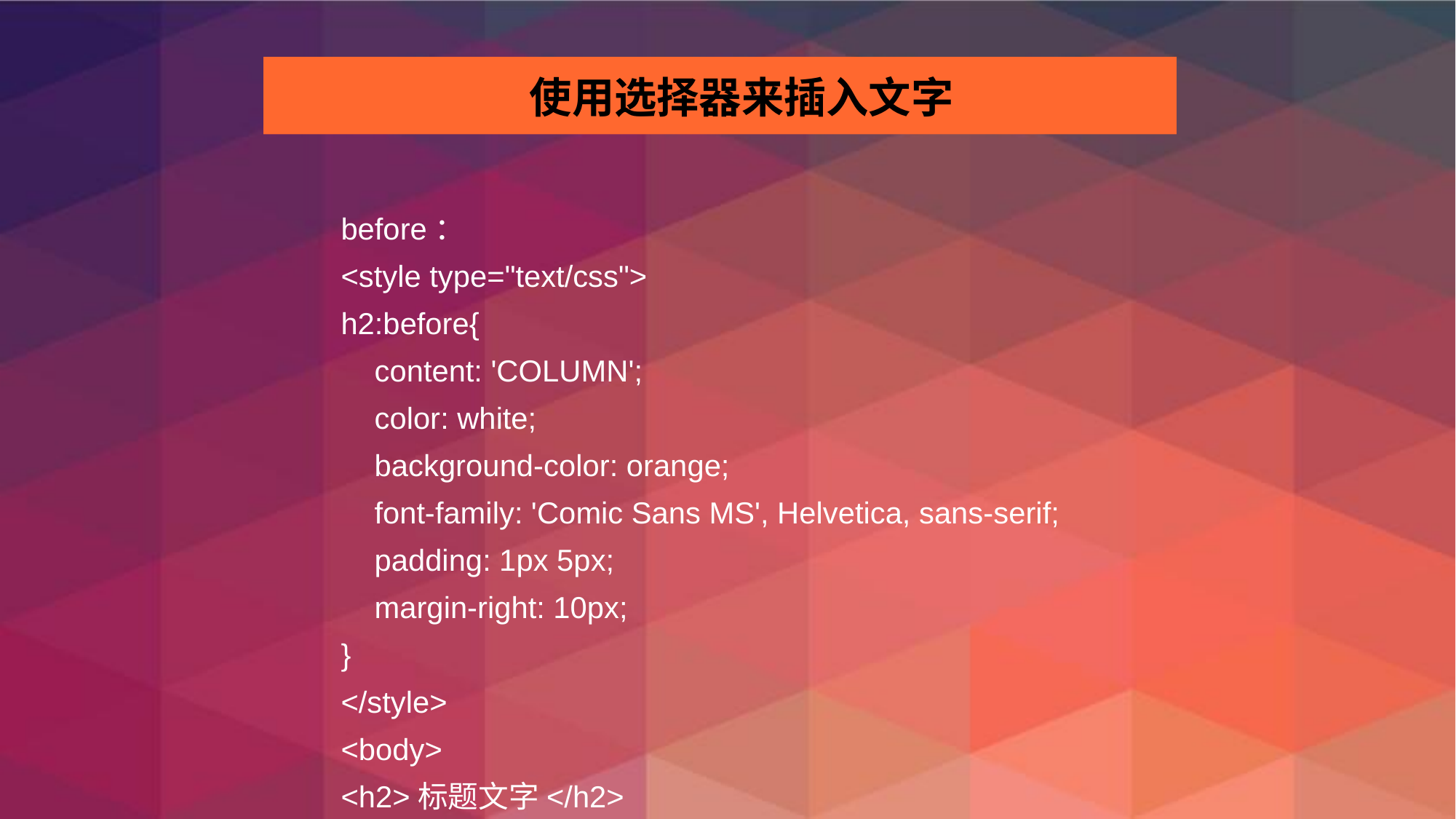

使用选择器来插入文字
before：
<style type="text/css">
h2:before{
    content: 'COLUMN';
    color: white;
    background-color: orange;
    font-family: 'Comic Sans MS', Helvetica, sans-serif;
    padding: 1px 5px;
    margin-right: 10px;
}
</style>
<body>
<h2>标题文字</h2>